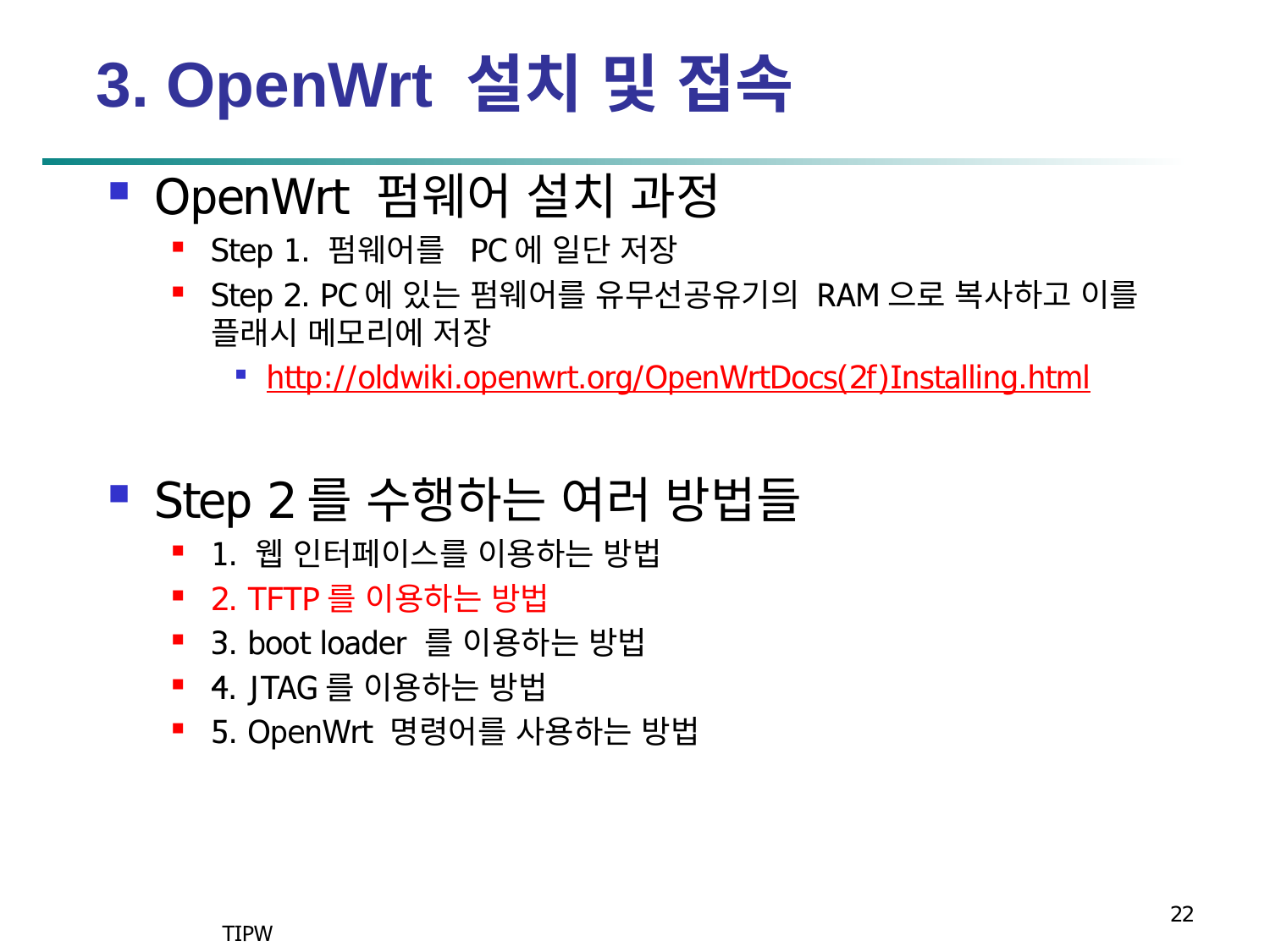

# 3. OpenWrt 설치 및 접속
OpenWrt 펌웨어 설치 과정
Step 1. 펌웨어를  PC에 일단 저장
Step 2. PC에 있는 펌웨어를 유무선공유기의 RAM으로 복사하고 이를 플래시 메모리에 저장
http://oldwiki.openwrt.org/OpenWrtDocs(2f)Installing.html

Step 2를 수행하는 여러 방법들
1. 웹 인터페이스를 이용하는 방법
2. TFTP를 이용하는 방법
3. boot loader 를 이용하는 방법
4. JTAG를 이용하는 방법
5. OpenWrt 명령어를 사용하는 방법
22
TIPW